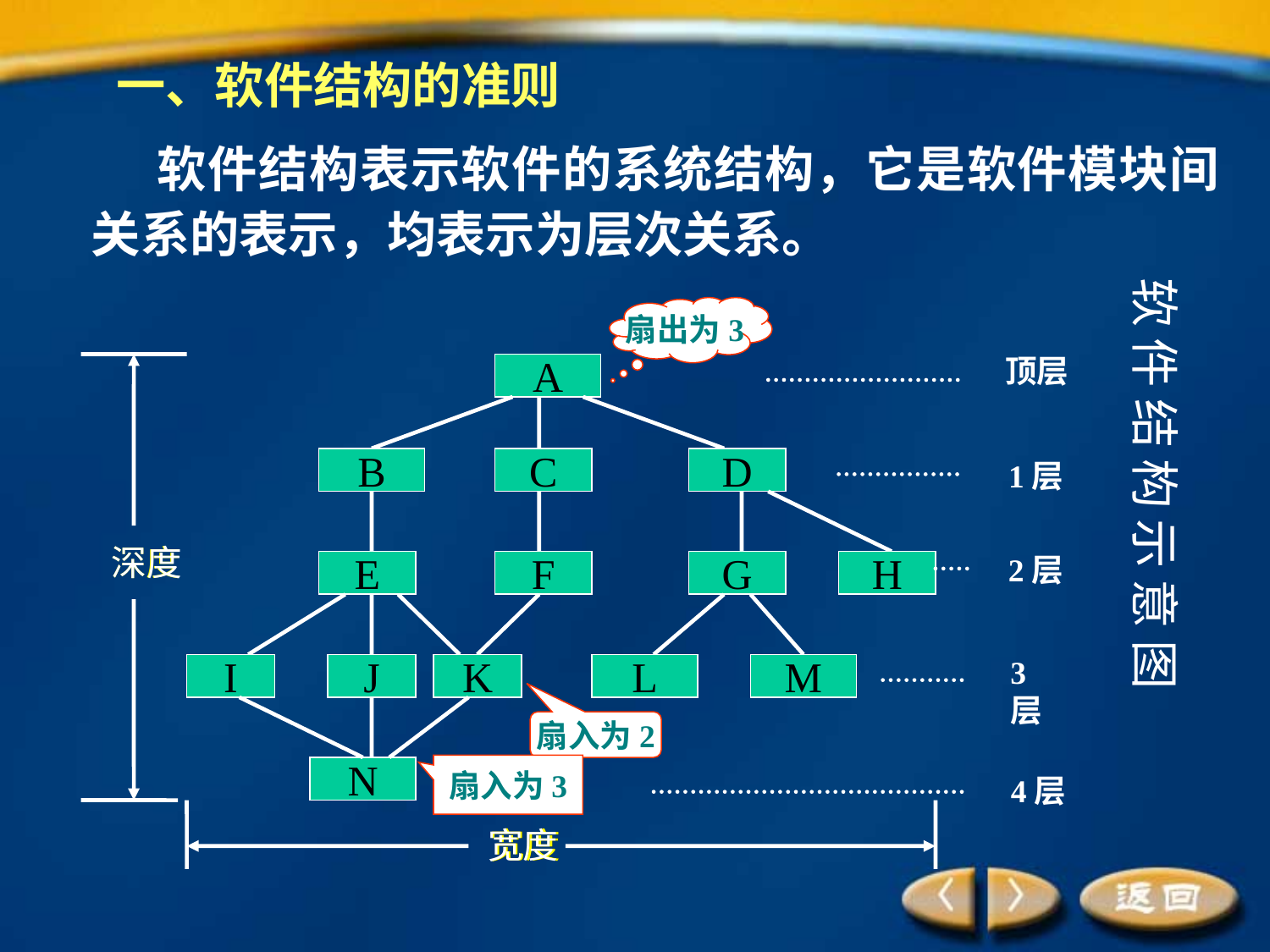

一、软件结构的准则
     软件结构表示软件的系统结构，它是软件模块间关系的表示，均表示为层次关系。
软 件 结 构 示 意 图
扇出为3
顶层

A

B
C
D
1层

深度
深度
2层
E
F
G
H

3层
I
J
K
L
M

扇入为2
扇入为3
N
4层

宽度
宽度
宽度